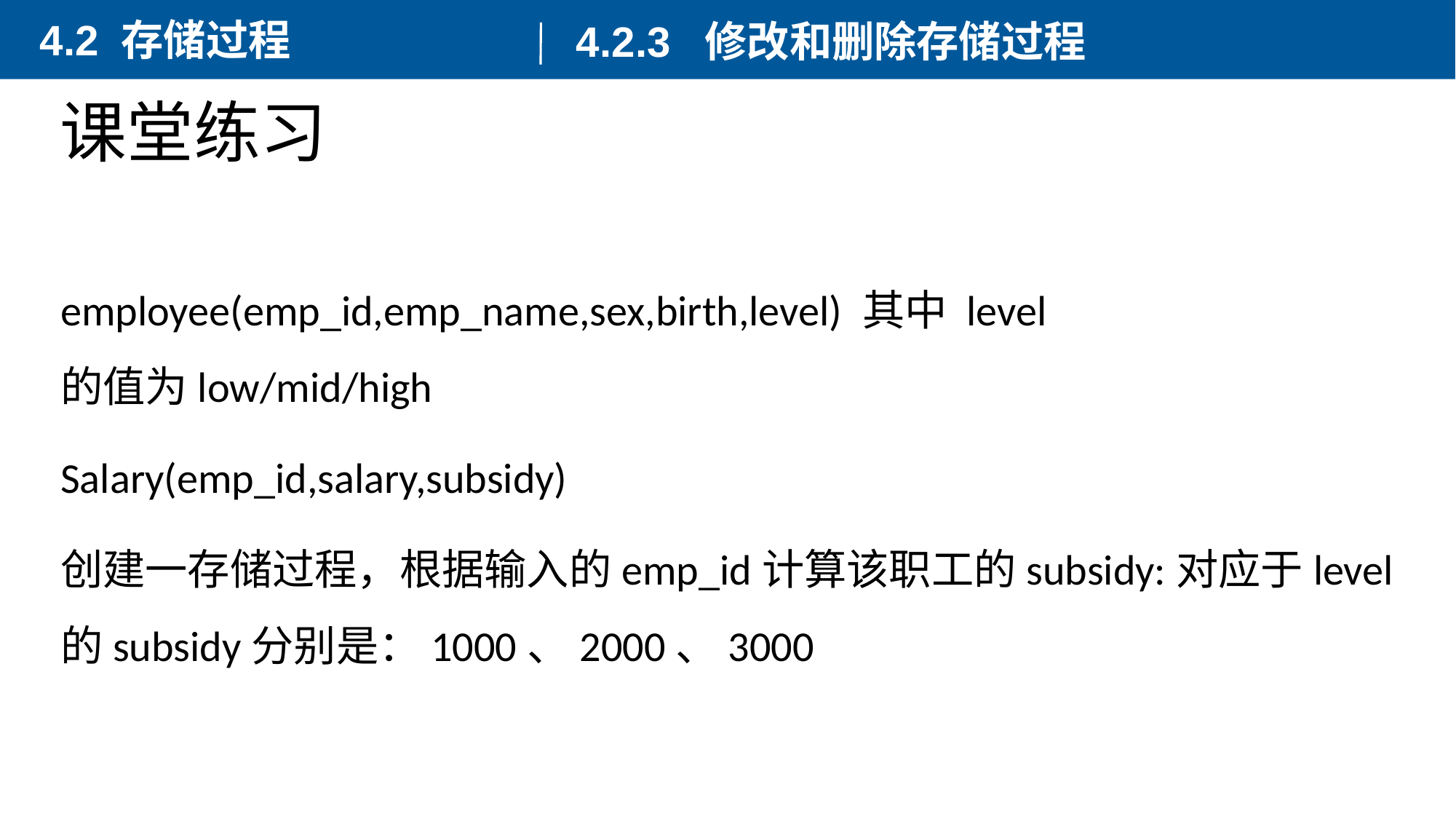

4.2 存储过程
4.2.3  修改和删除存储过程
课堂练习
employee(emp_id,emp_name,sex,birth,level) 其中 level 的值为low/mid/high
Salary(emp_id,salary,subsidy)
创建一存储过程，根据输入的emp_id计算该职工的subsidy:对应于level的subsidy分别是：1000、2000、3000